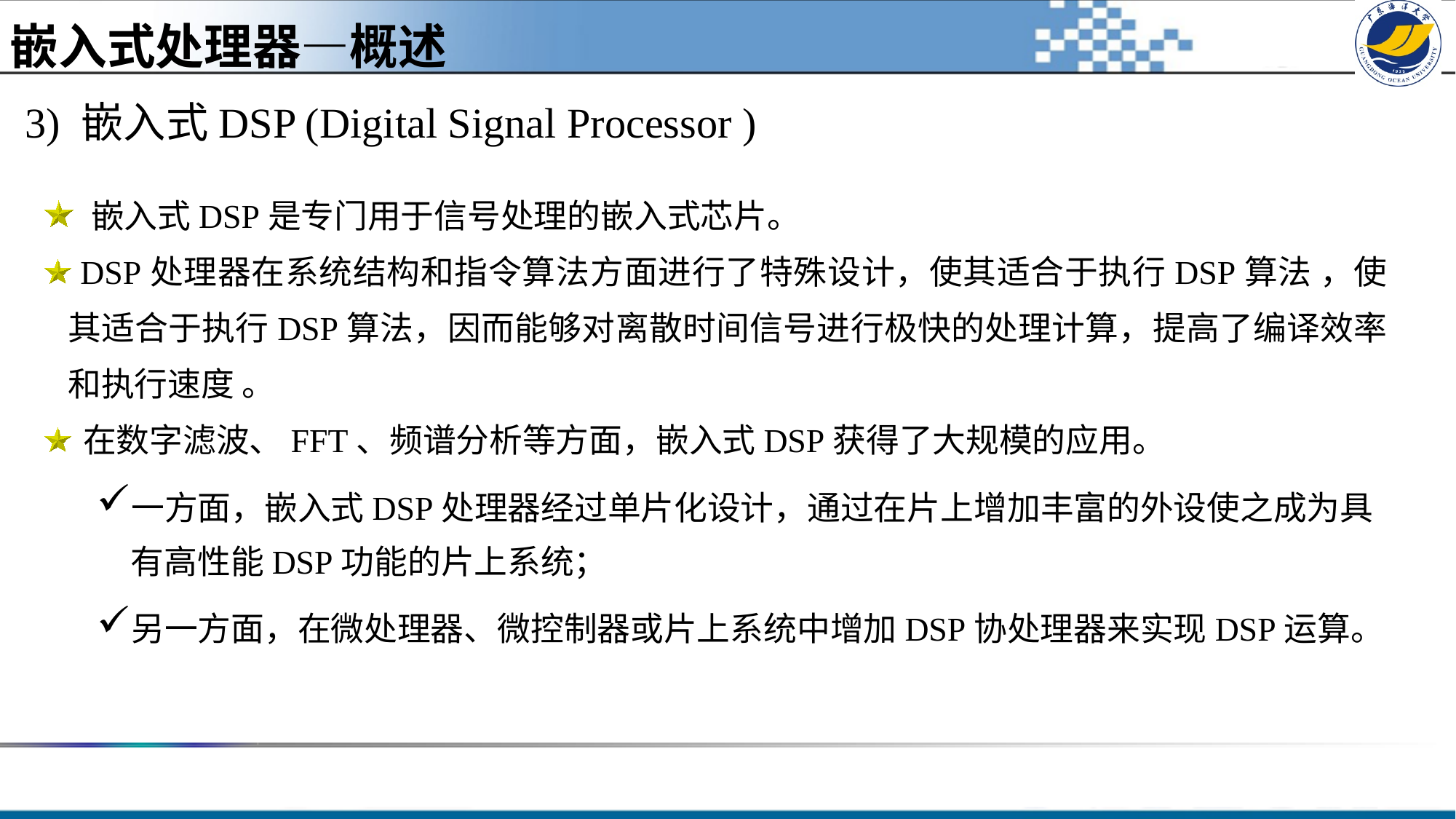

嵌入式处理器—概述
# 3) 嵌入式DSP (Digital Signal Processor )
 嵌入式DSP是专门用于信号处理的嵌入式芯片。
 DSP处理器在系统结构和指令算法方面进行了特殊设计，使其适合于执行DSP算法 ，使其适合于执行DSP算法，因而能够对离散时间信号进行极快的处理计算，提高了编译效率和执行速度 。
在数字滤波、FFT、频谱分析等方面，嵌入式DSP获得了大规模的应用。
一方面，嵌入式DSP处理器经过单片化设计，通过在片上增加丰富的外设使之成为具有高性能DSP功能的片上系统；
另一方面，在微处理器、微控制器或片上系统中增加DSP协处理器来实现DSP运算。

20